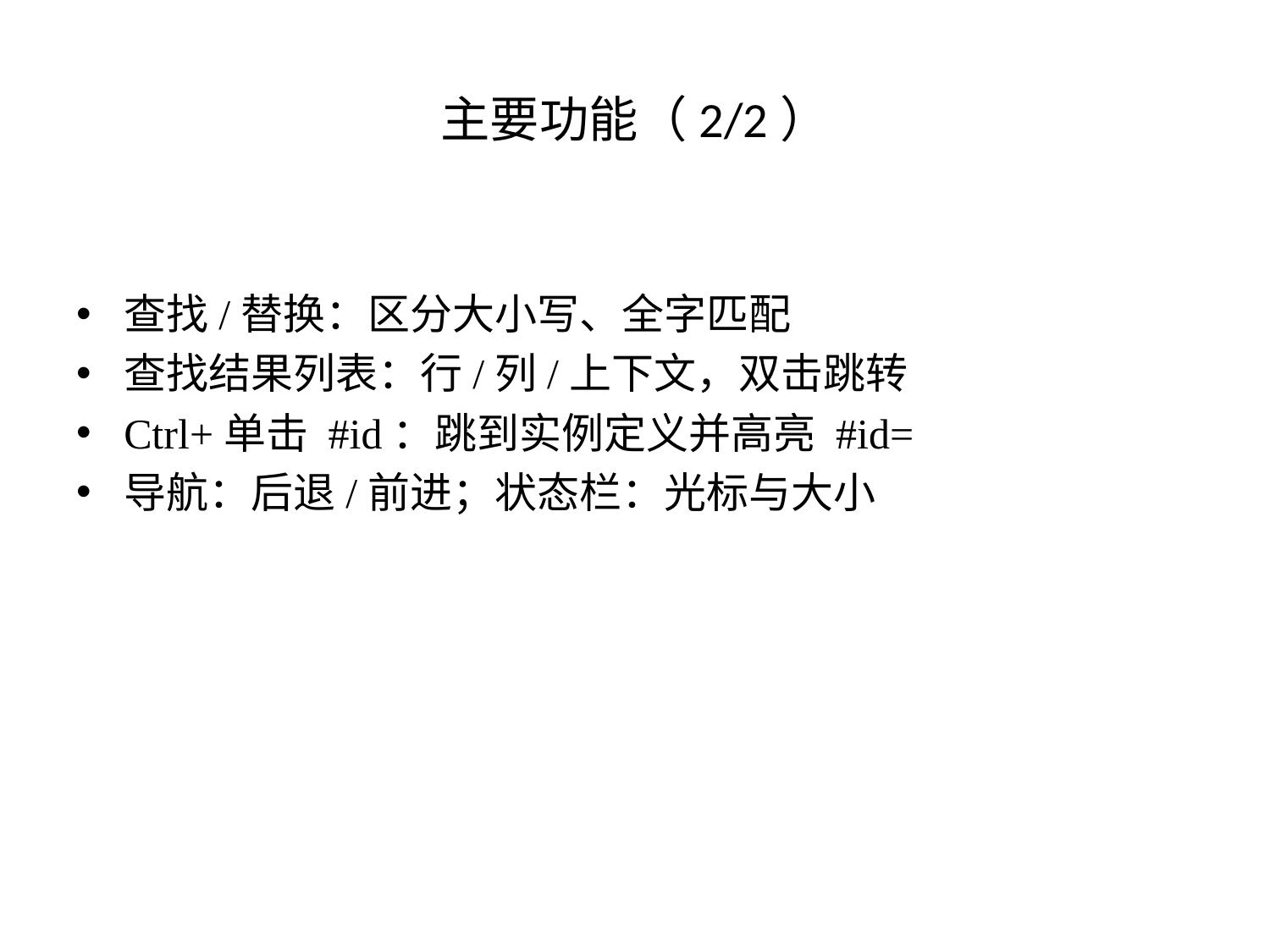

# 主要功能（2/2）

查找/替换：区分大小写、全字匹配
查找结果列表：行/列/上下文，双击跳转
Ctrl+单击 #id：跳到实例定义并高亮 #id=
导航：后退/前进；状态栏：光标与大小